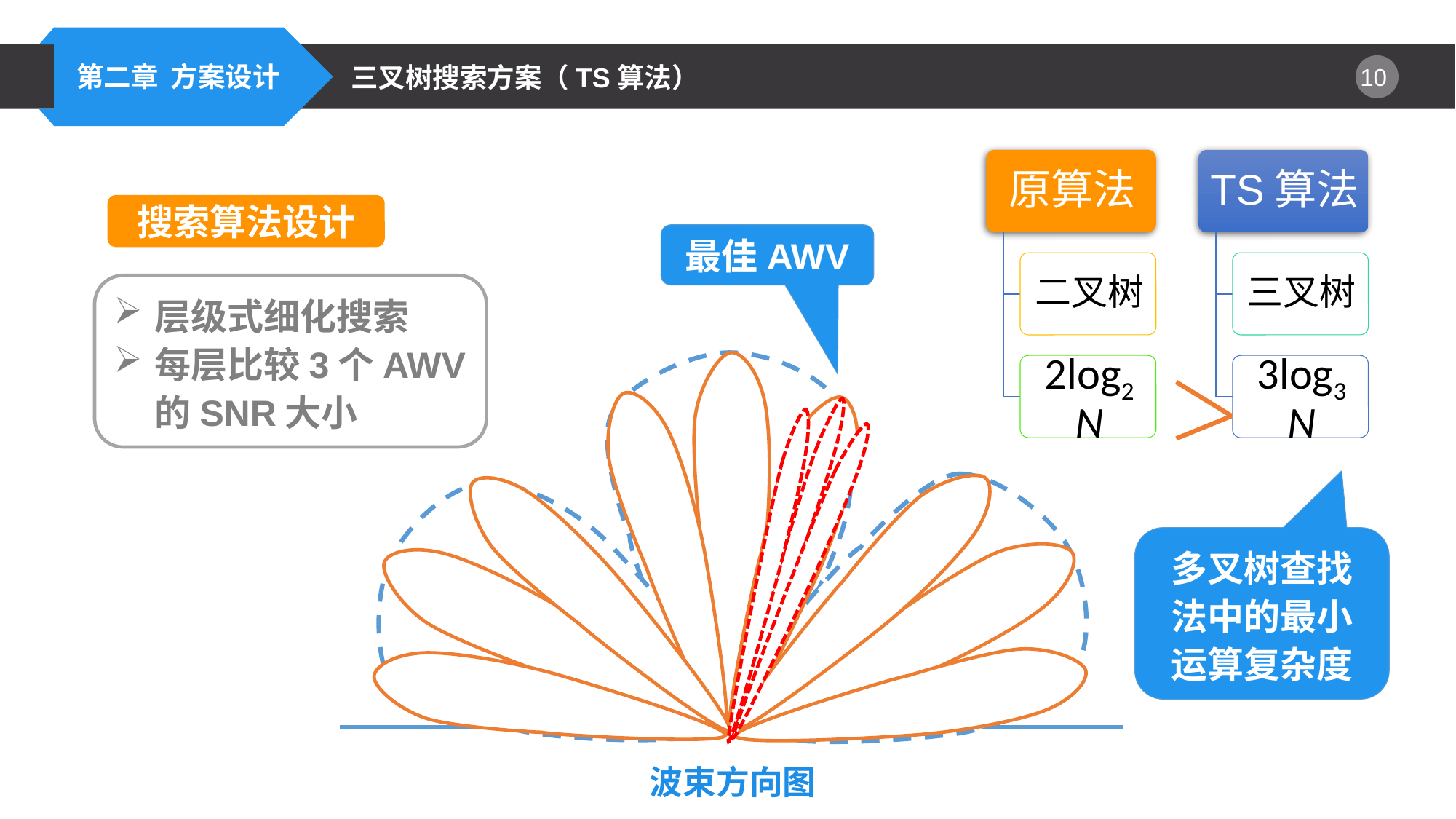

三叉树搜索方案（TS算法）
原算法
二叉树
2log2N
TS算法
三叉树
3log3N
搜索算法设计
最佳AWV
层级式细化搜索
每层比较3个AWV的SNR大小

多叉树查找法中的最小
运算复杂度
波束方向图